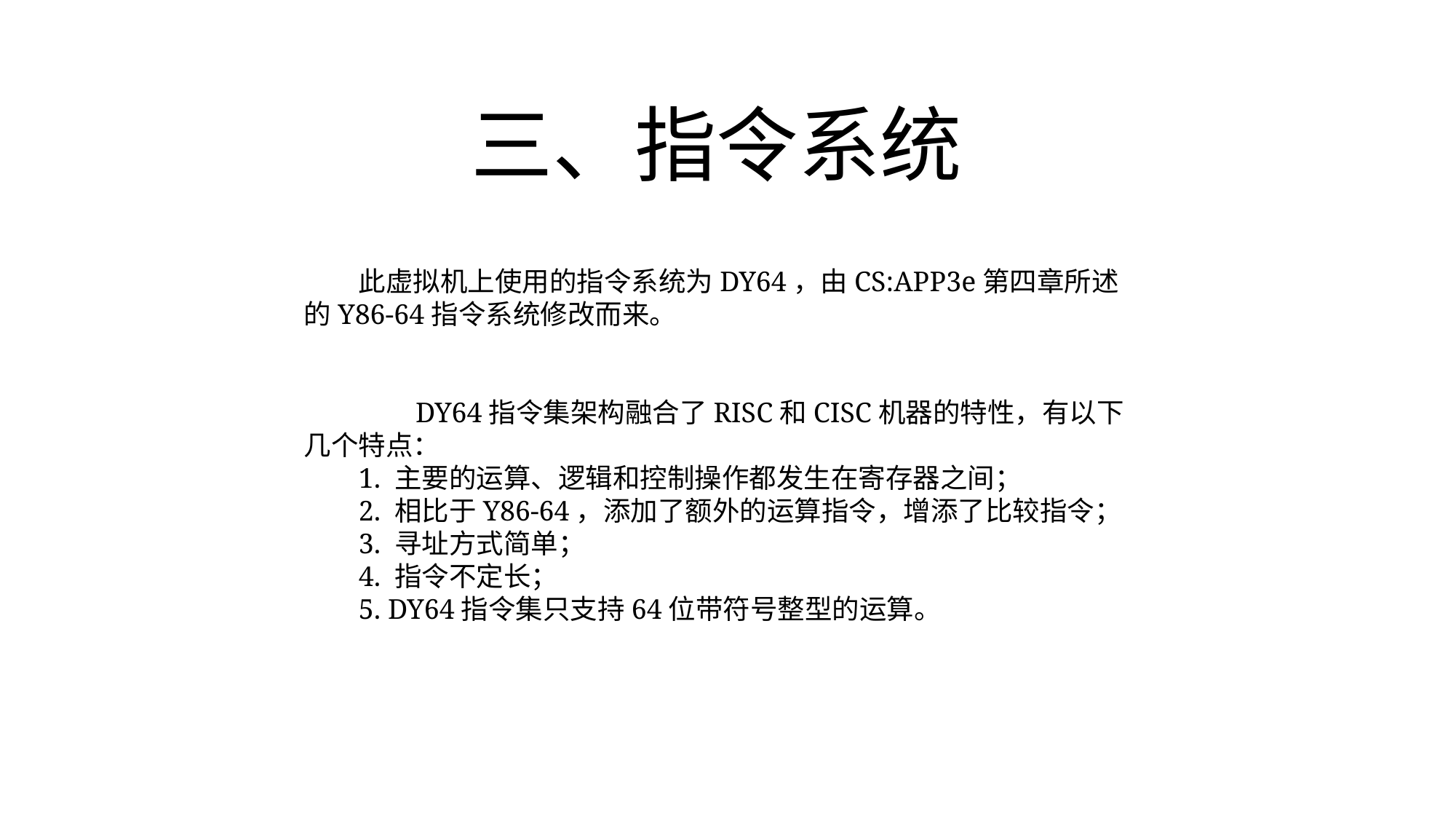

三、指令系统
此虚拟机上使用的指令系统为DY64，由CS:APP3e第四章所述的Y86-64指令系统修改而来。

        DY64指令集架构融合了RISC和CISC机器的特性，有以下几个特点：
1. 主要的运算、逻辑和控制操作都发生在寄存器之间；
2. 相比于Y86-64，添加了额外的运算指令，增添了比较指令；
3. 寻址方式简单；
4. 指令不定长；
5. DY64指令集只支持64位带符号整型的运算。